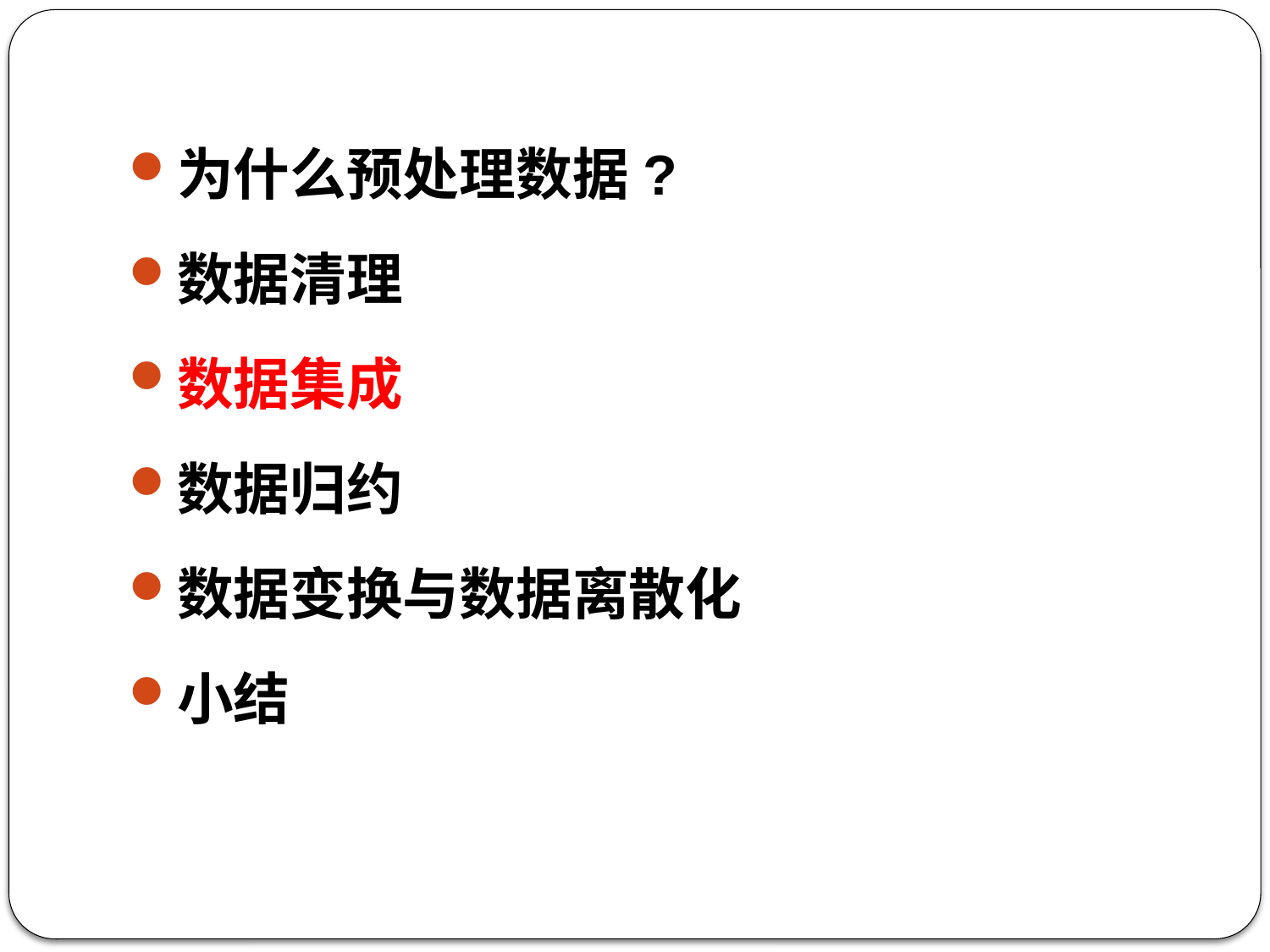

为什么预处理数据?
数据清理
数据集成
数据归约
数据变换与数据离散化
小结